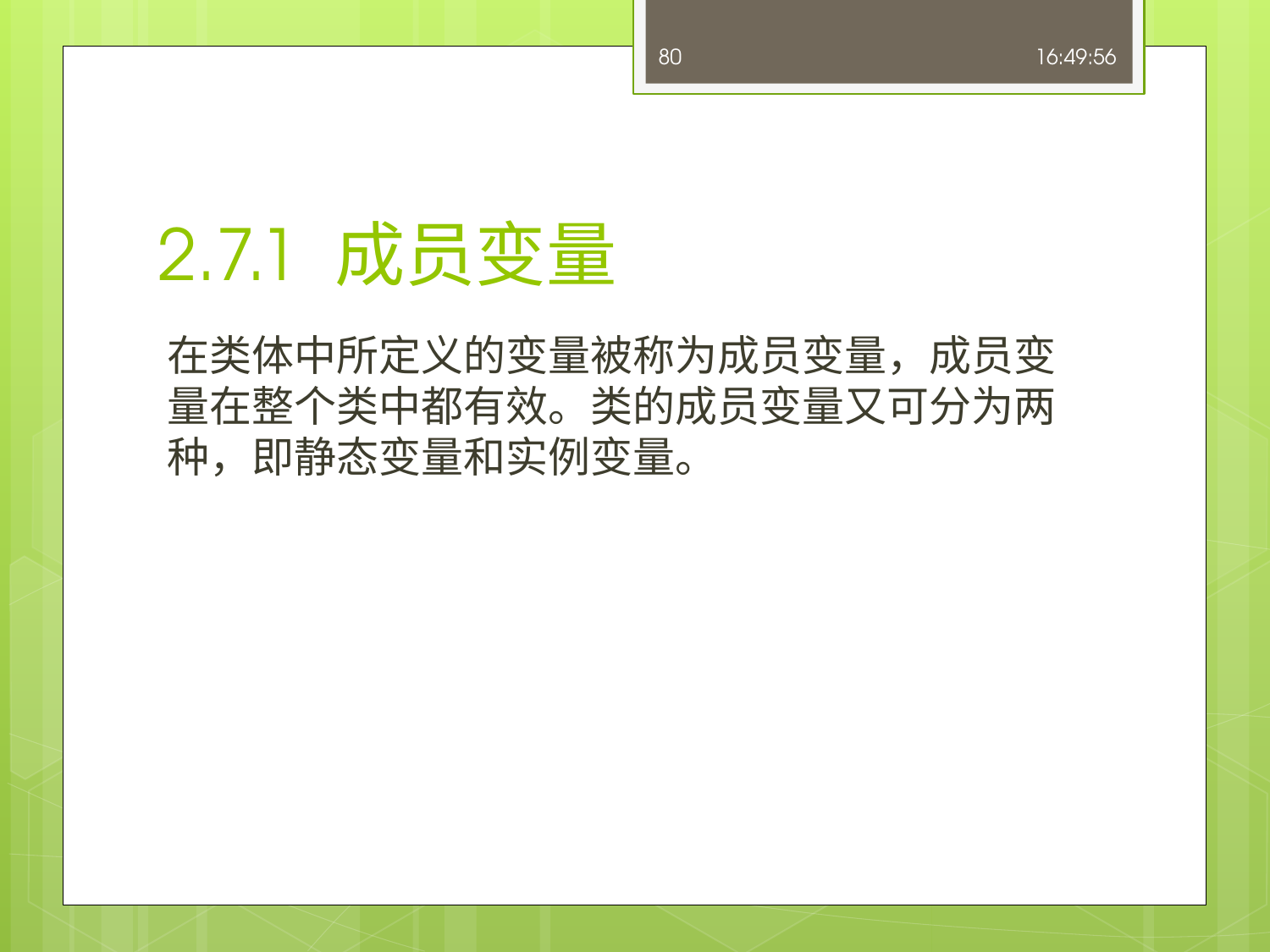

80
16:49:56
# 2.7.1 成员变量
在类体中所定义的变量被称为成员变量，成员变量在整个类中都有效。类的成员变量又可分为两种，即静态变量和实例变量。